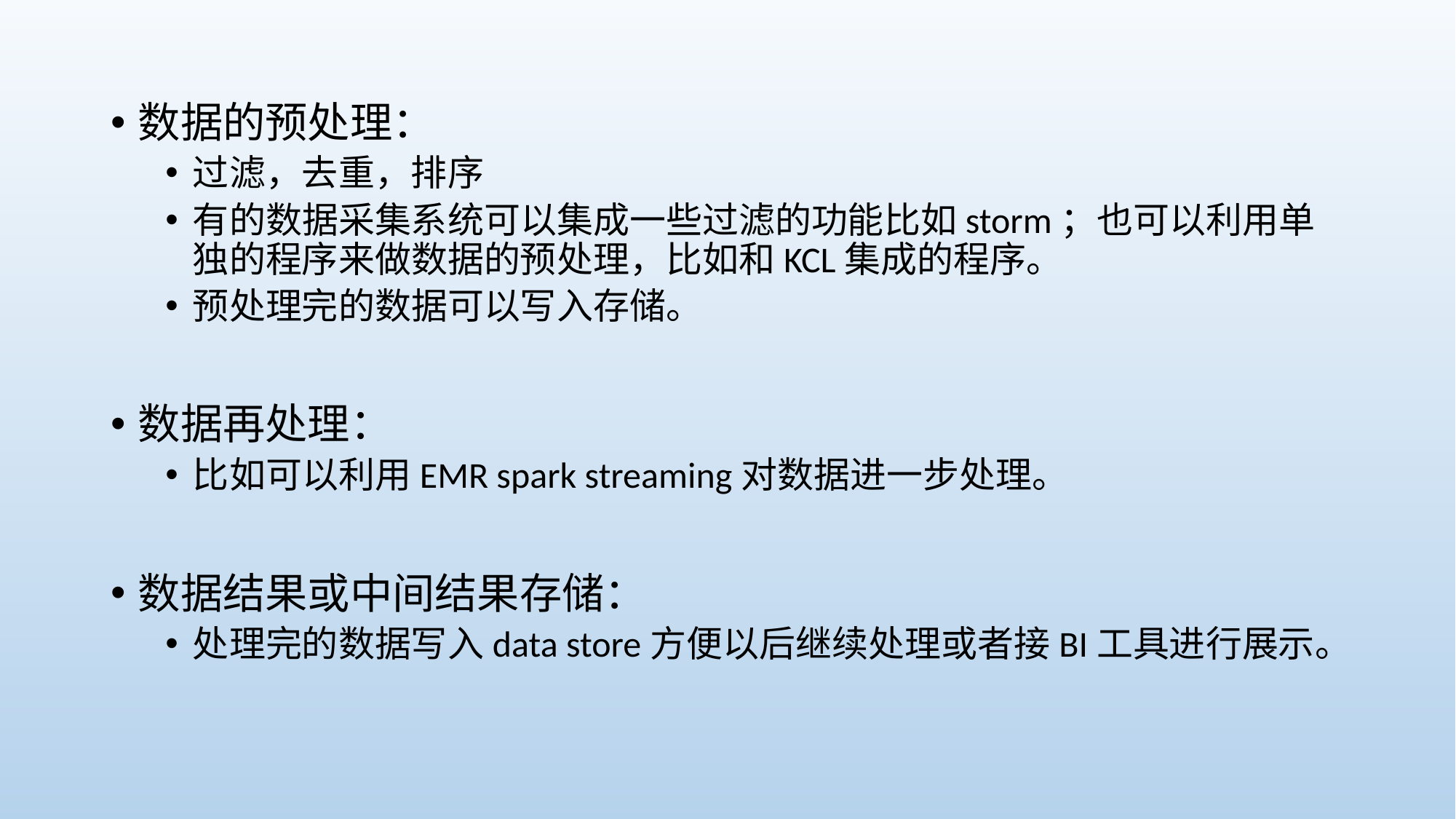

数据的预处理：
过滤，去重，排序
有的数据采集系统可以集成一些过滤的功能比如storm；也可以利用单独的程序来做数据的预处理，比如和KCL集成的程序。
预处理完的数据可以写入存储。

数据再处理：
比如可以利用EMR spark streaming对数据进一步处理。

数据结果或中间结果存储：
处理完的数据写入data store方便以后继续处理或者接BI工具进行展示。